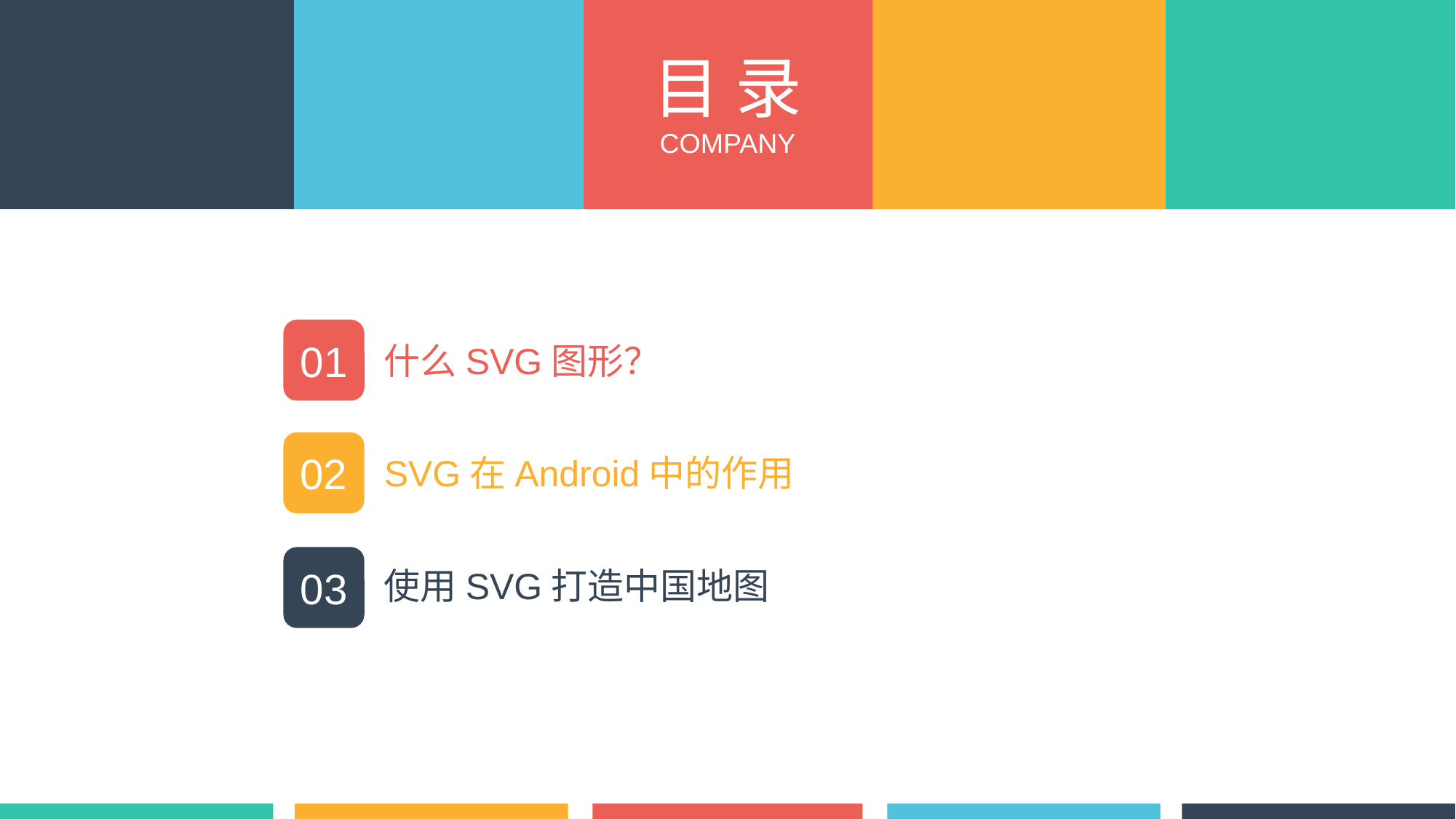

目 录
COMPANY
01
什么SVG图形？
02
SVG在Android中的作用
03
使用SVG打造中国地图